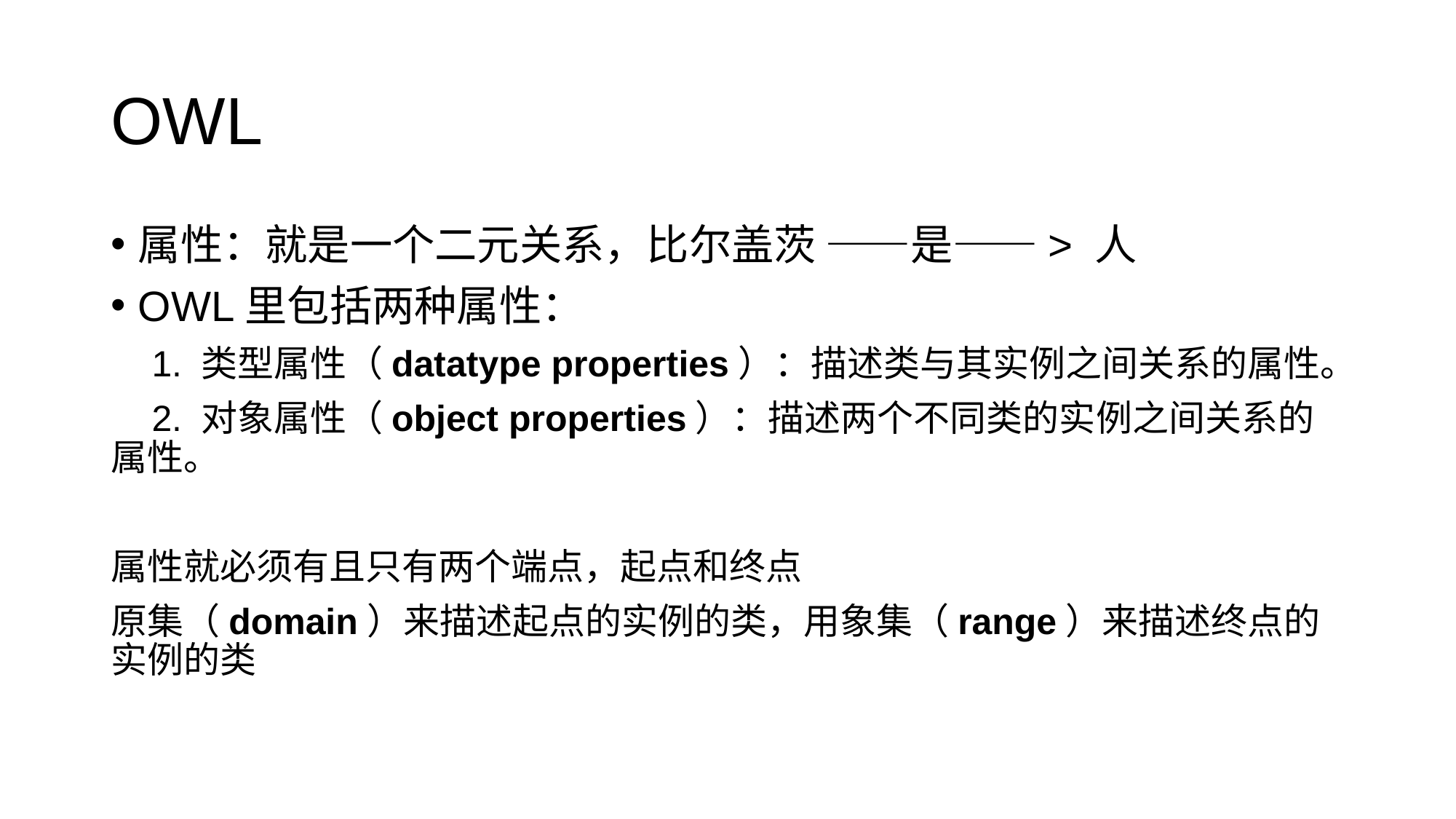

# OWL
属性：就是一个二元关系，比尔盖茨 ——是——> 人
OWL里包括两种属性：
    1. 类型属性（datatype properties）：描述类与其实例之间关系的属性。
    2. 对象属性（object properties）：描述两个不同类的实例之间关系的属性。

属性就必须有且只有两个端点，起点和终点
原集（domain）来描述起点的实例的类，用象集（range）来描述终点的实例的类